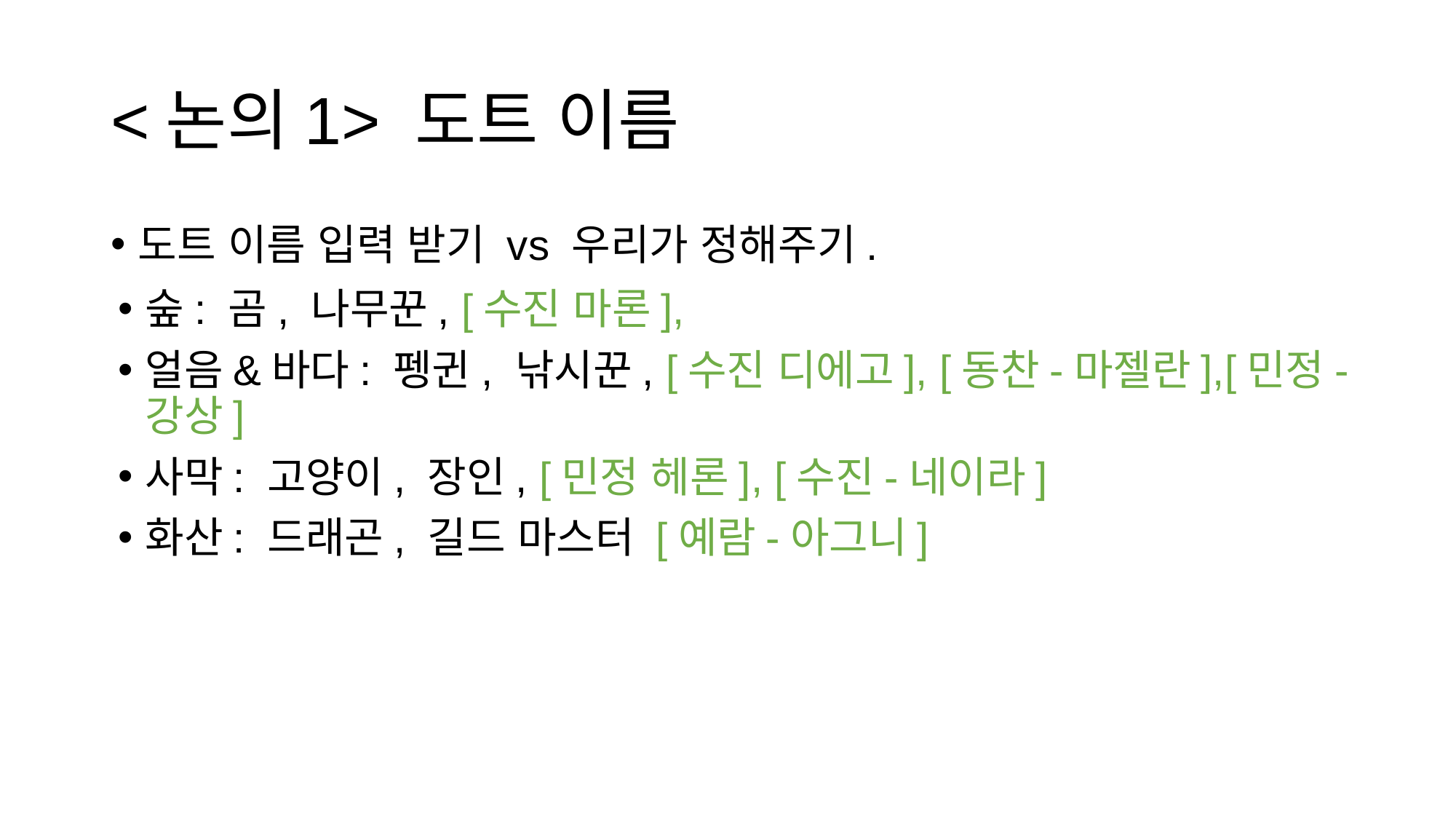

# <논의1> 도트 이름
도트 이름 입력 받기 vs 우리가 정해주기.
숲: 곰, 나무꾼, [수진 마론],
얼음&바다: 펭귄, 낚시꾼, [수진 디에고], [동찬-마젤란],[민정-강상]
사막: 고양이, 장인, [민정 헤론], [수진-네이라]
화산: 드래곤, 길드 마스터 [예람-아그니]